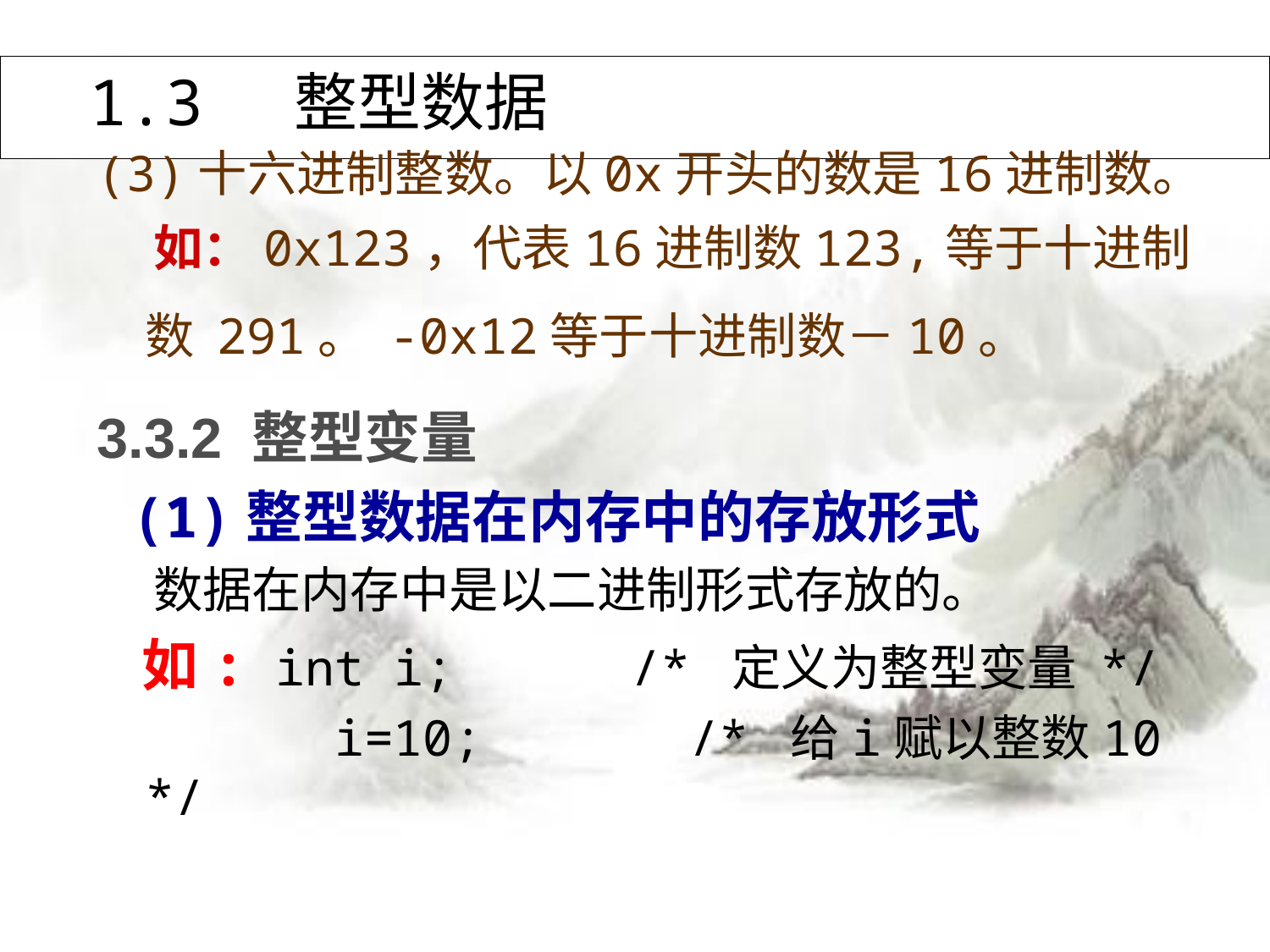

# 1.3  整型数据
(3)十六进制整数。以0x开头的数是16进制数。
    如：0x123，代表16进制数123,等于十进制数 291。 -0x12等于十进制数－10。
3.3.2 整型变量
 (1)整型数据在内存中的存放形式
    数据在内存中是以二进制形式存放的。
   如: int i;      /* 定义为整型变量 */
        i=10;       /* 给i赋以整数10 */